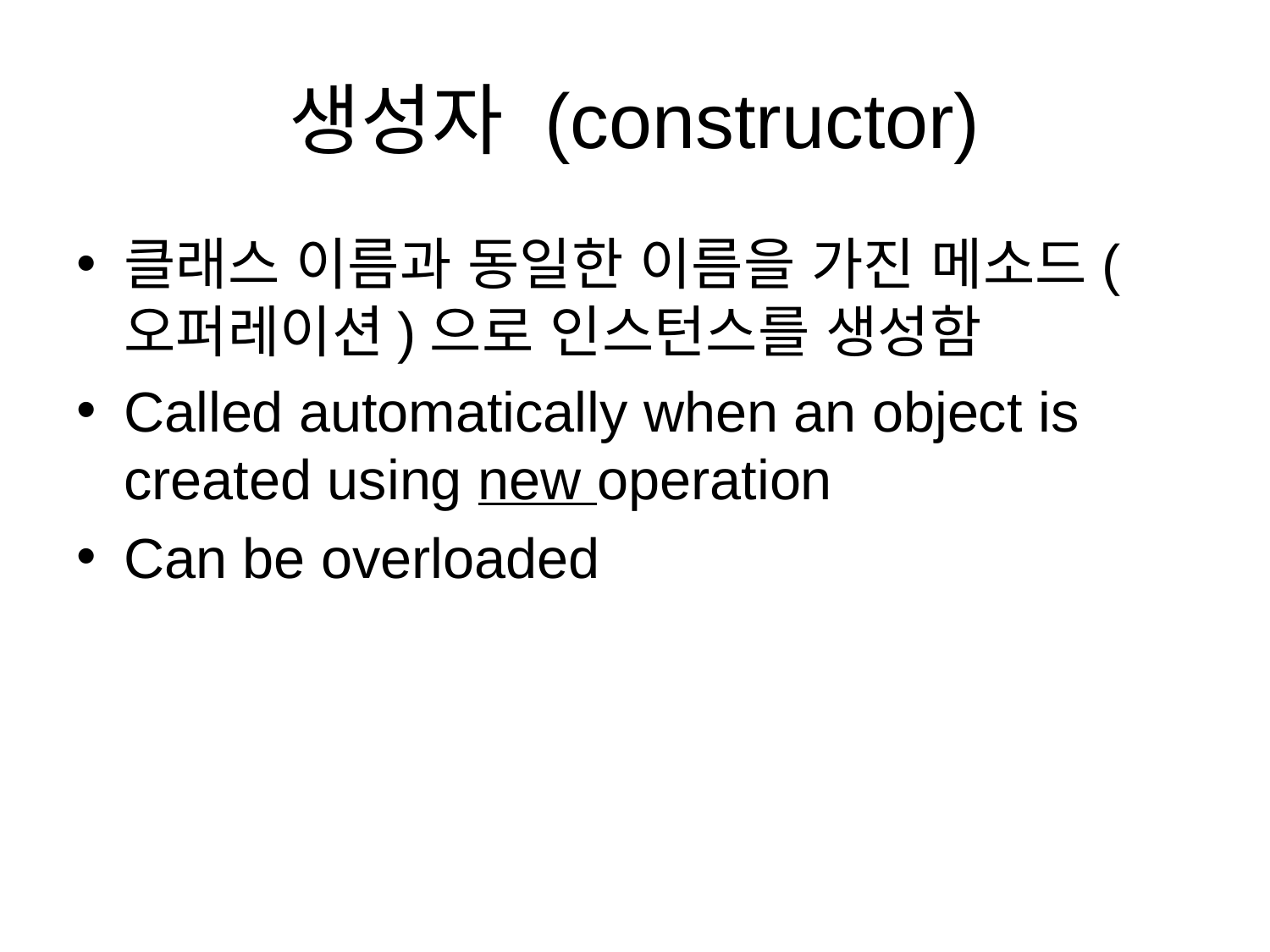

# 생성자 (constructor)
클래스 이름과 동일한 이름을 가진 메소드(오퍼레이션)으로 인스턴스를 생성함
Called automatically when an object is created using new operation
Can be overloaded